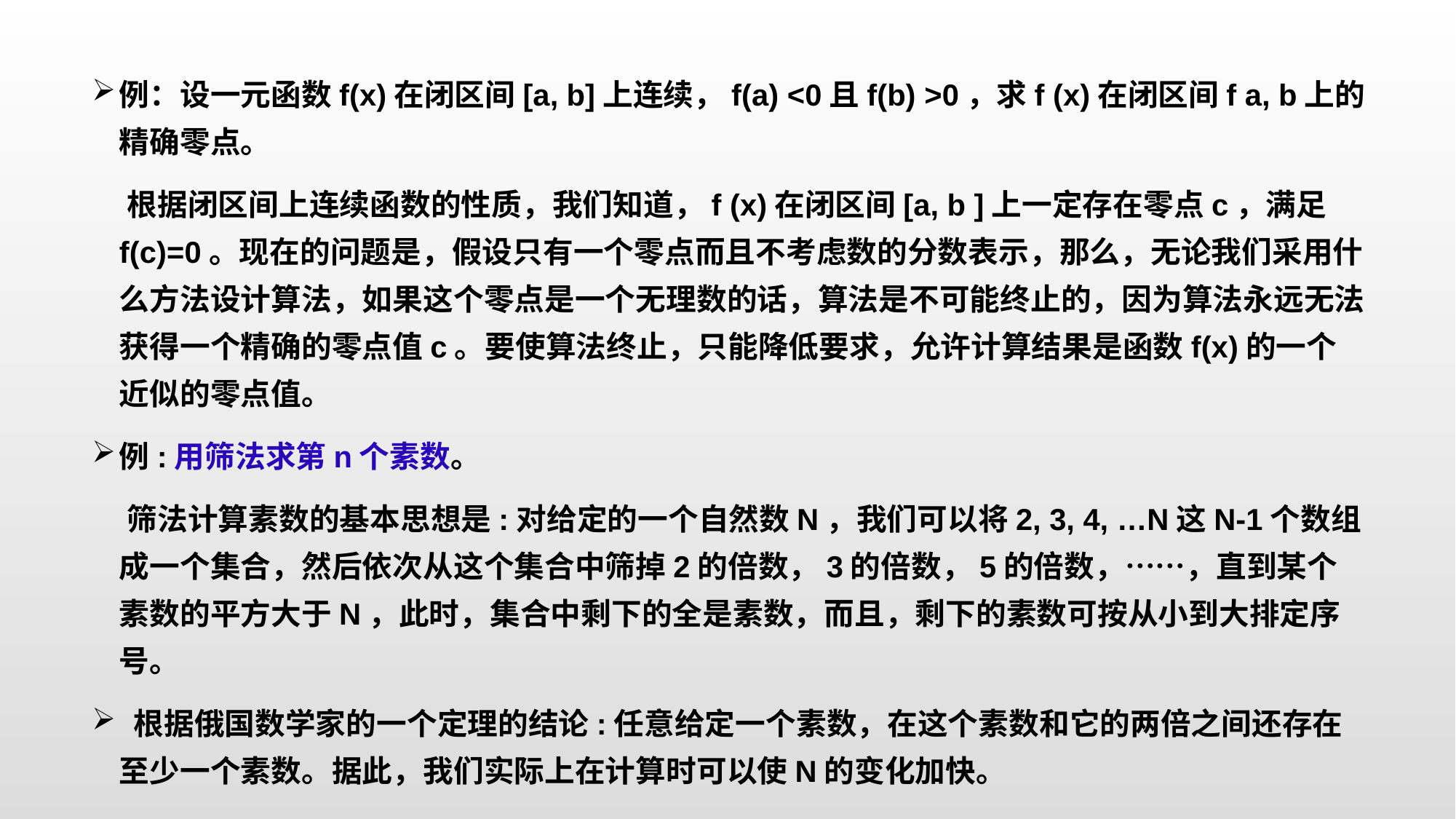

例：设一元函数f(x)在闭区间[a, b]上连续，f(a) <0且f(b) >0，求f (x)在闭区间f a, b上的精确零点。
    根据闭区间上连续函数的性质，我们知道，f (x)在闭区间[a, b ]上一定存在零点c，满足f(c)=0。现在的问题是，假设只有一个零点而且不考虑数的分数表示，那么，无论我们采用什么方法设计算法，如果这个零点是一个无理数的话，算法是不可能终止的，因为算法永远无法获得一个精确的零点值c。要使算法终止，只能降低要求，允许计算结果是函数f(x)的一个近似的零点值。
例:用筛法求第n个素数。
    筛法计算素数的基本思想是:对给定的一个自然数N，我们可以将2, 3, 4, …N这N-1个数组成一个集合，然后依次从这个集合中筛掉2的倍数，3的倍数，5的倍数，……，直到某个素数的平方大于N，此时，集合中剩下的全是素数，而且，剩下的素数可按从小到大排定序号。
 根据俄国数学家的一个定理的结论:任意给定一个素数，在这个素数和它的两倍之间还存在至少一个素数。据此，我们实际上在计算时可以使N的变化加快。

42